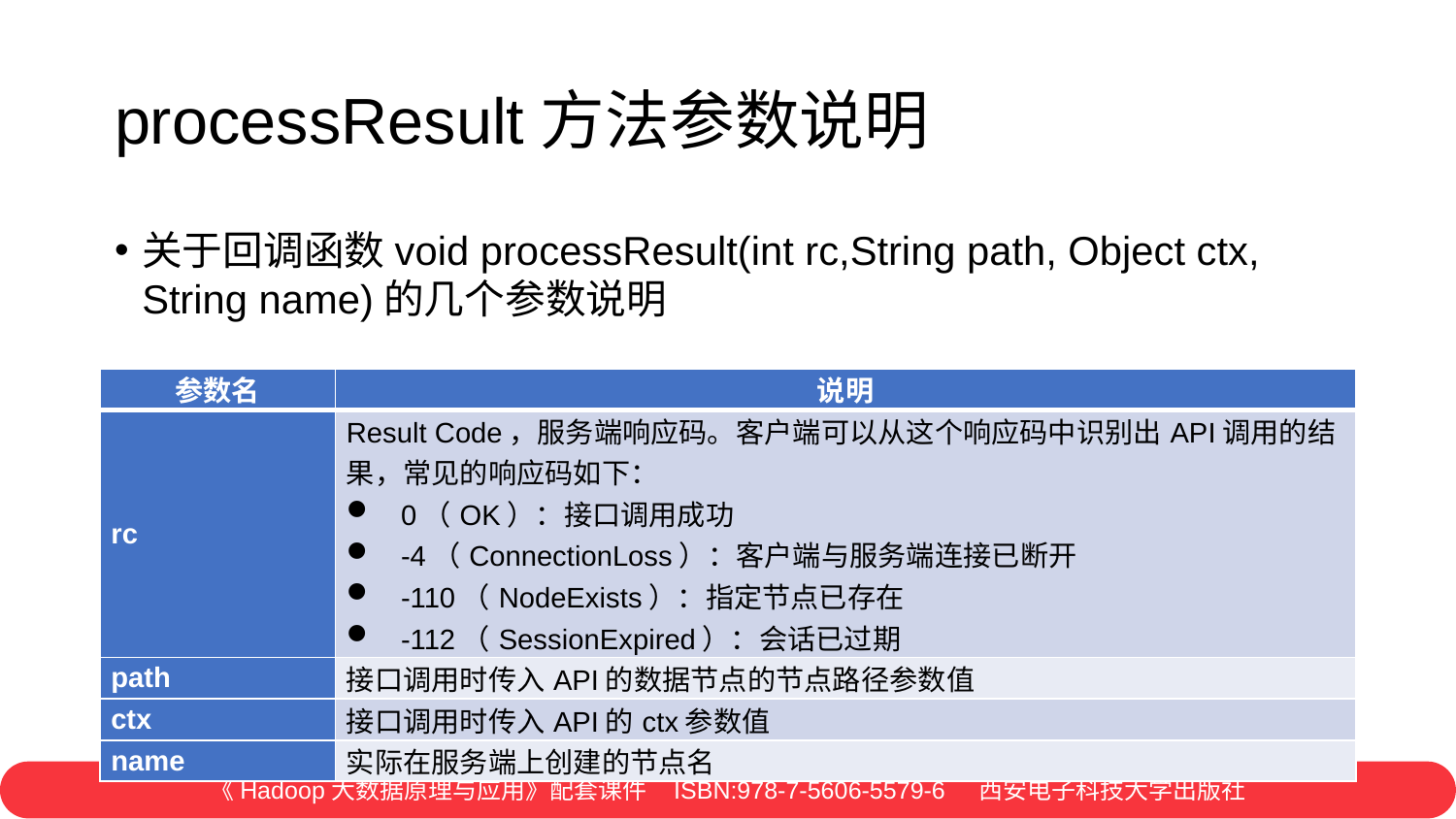

# processResult方法参数说明
关于回调函数void processResult(int rc,String path, Object ctx, String name)的几个参数说明
| 参数名 | 说明 |
| --- | --- |
| rc | Result Code，服务端响应码。客户端可以从这个响应码中识别出API调用的结果，常见的响应码如下： 0（OK）：接口调用成功 -4（ConnectionLoss）：客户端与服务端连接已断开 -110（NodeExists）：指定节点已存在 -112（SessionExpired）：会话已过期 |
| path | 接口调用时传入API的数据节点的节点路径参数值 |
| ctx | 接口调用时传入API的ctx参数值 |
| name | 实际在服务端上创建的节点名 |